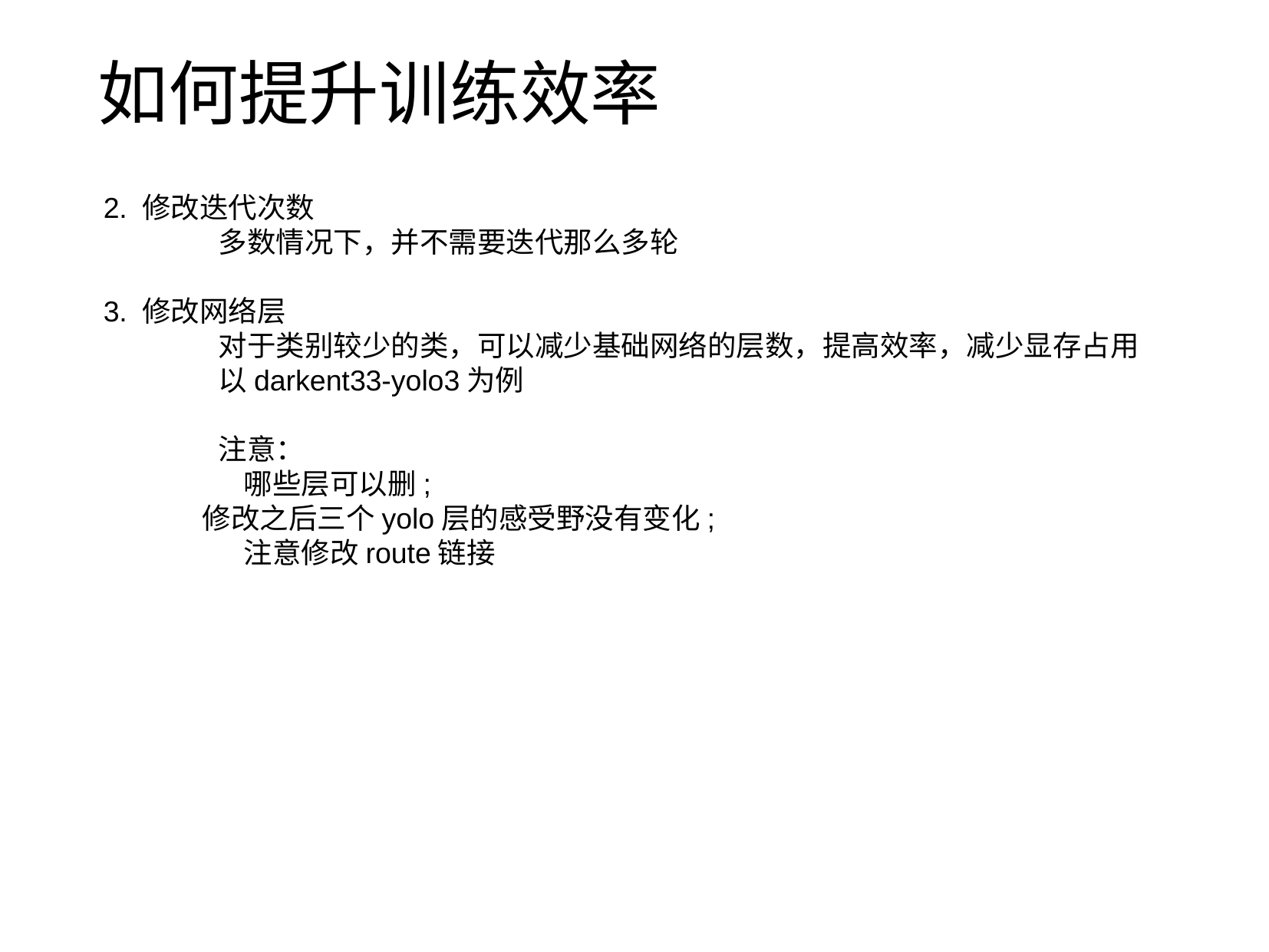

如何提升训练效率
2. 修改迭代次数
	多数情况下，并不需要迭代那么多轮

3. 修改网络层
 	对于类别较少的类，可以减少基础网络的层数，提高效率，减少显存占用
	以darkent33-yolo3为例

	注意：
	  哪些层可以删;
          修改之后三个yolo层的感受野没有变化;
	  注意修改route链接